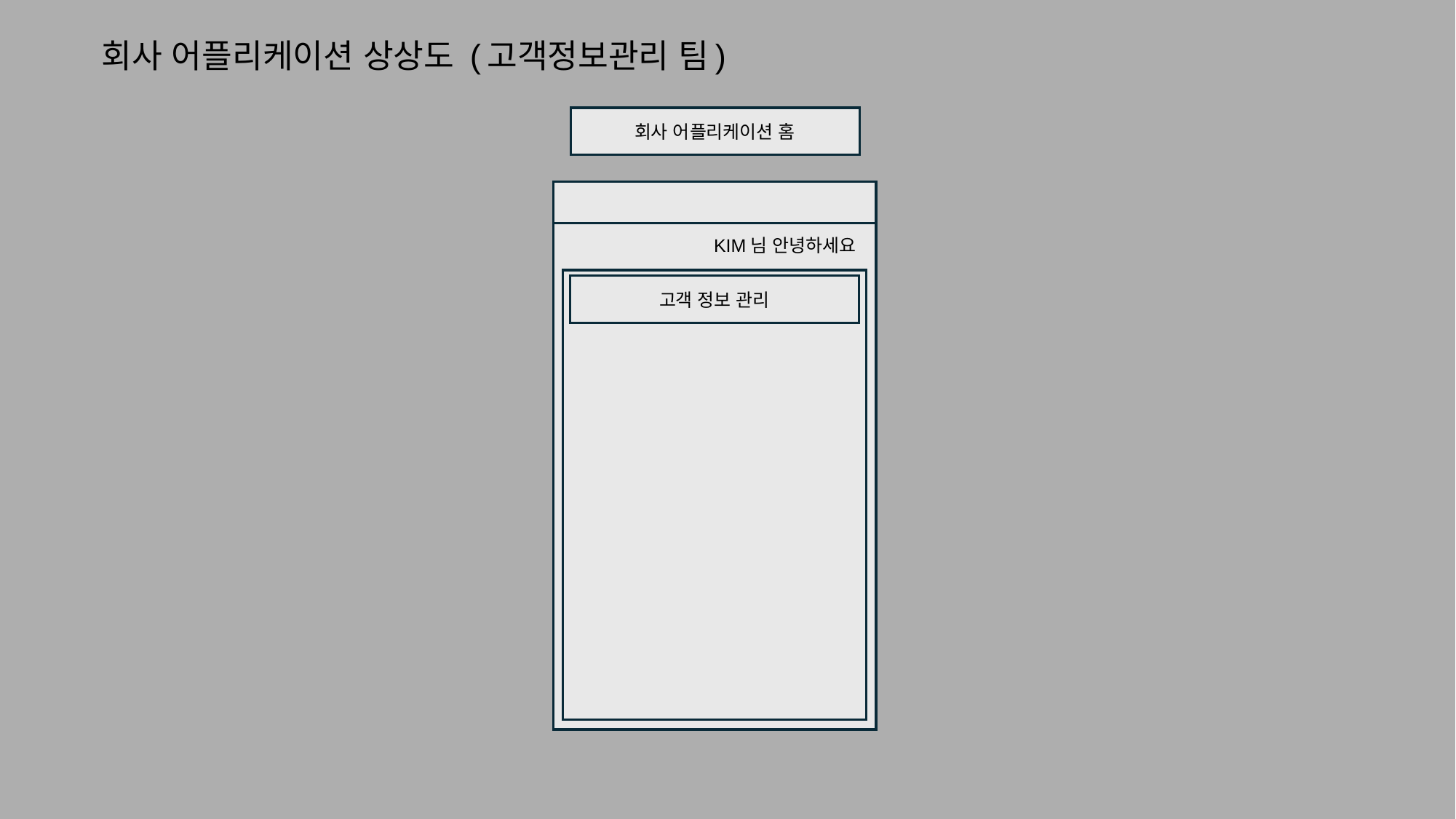

# 회사 어플리케이션 상상도 (고객정보관리 팀)
회사 어플리케이션 홈

KIM님 안녕하세요

고객 정보 관리